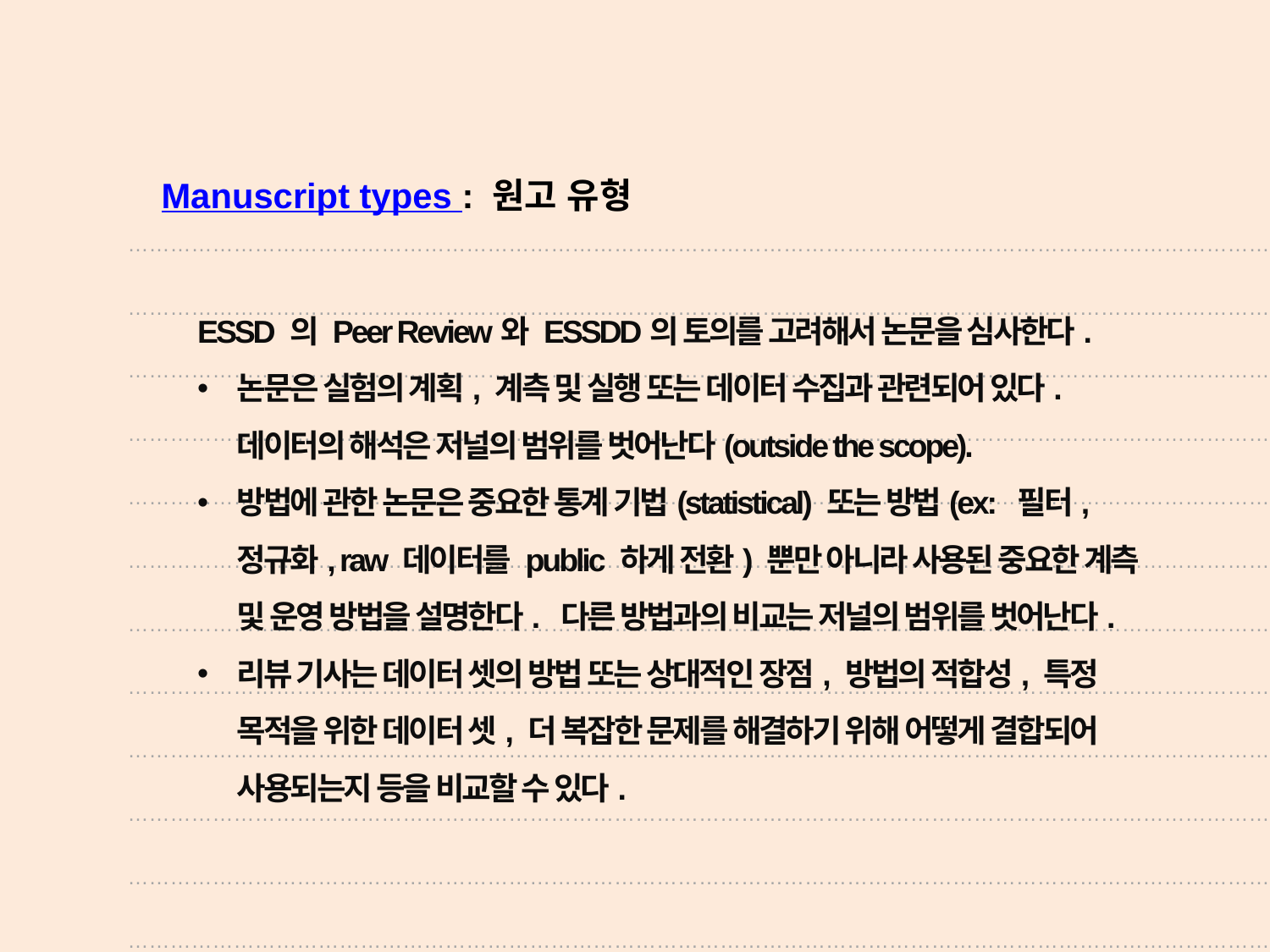

Manuscript types : 원고 유형
ESSD 의 Peer Review와 ESSDD의 토의를 고려해서 논문을 심사한다.
논문은 실험의 계획, 계측 및 실행 또는 데이터 수집과 관련되어 있다. 데이터의 해석은 저널의 범위를 벗어난다(outside the scope).
방법에 관한 논문은 중요한 통계 기법(statistical) 또는 방법(ex:  필터, 정규화, raw 데이터를 public 하게 전환) 뿐만 아니라 사용된 중요한 계측 및 운영 방법을 설명한다.  다른 방법과의 비교는 저널의 범위를 벗어난다.
리뷰 기사는 데이터 셋의 방법 또는 상대적인 장점, 방법의 적합성, 특정 목적을 위한 데이터 셋, 더 복잡한 문제를 해결하기 위해 어떻게 결합되어 사용되는지 등을 비교할 수 있다.